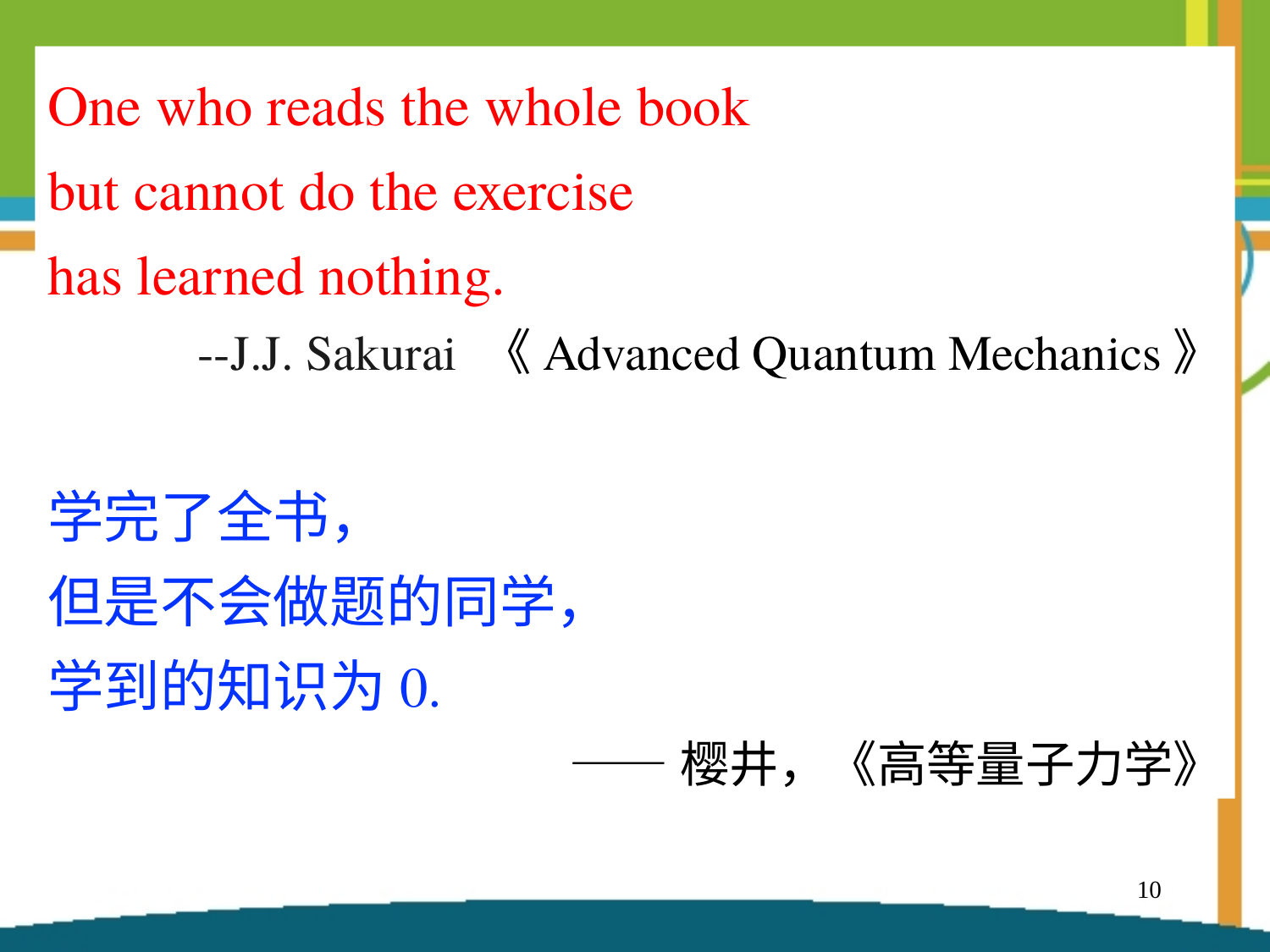

One who reads the whole book
but cannot do the exercise
has learned nothing.
--J.J. Sakurai 《Advanced Quantum Mechanics》

学完了全书，
但是不会做题的同学，
学到的知识为0.
——樱井，《高等量子力学》
10